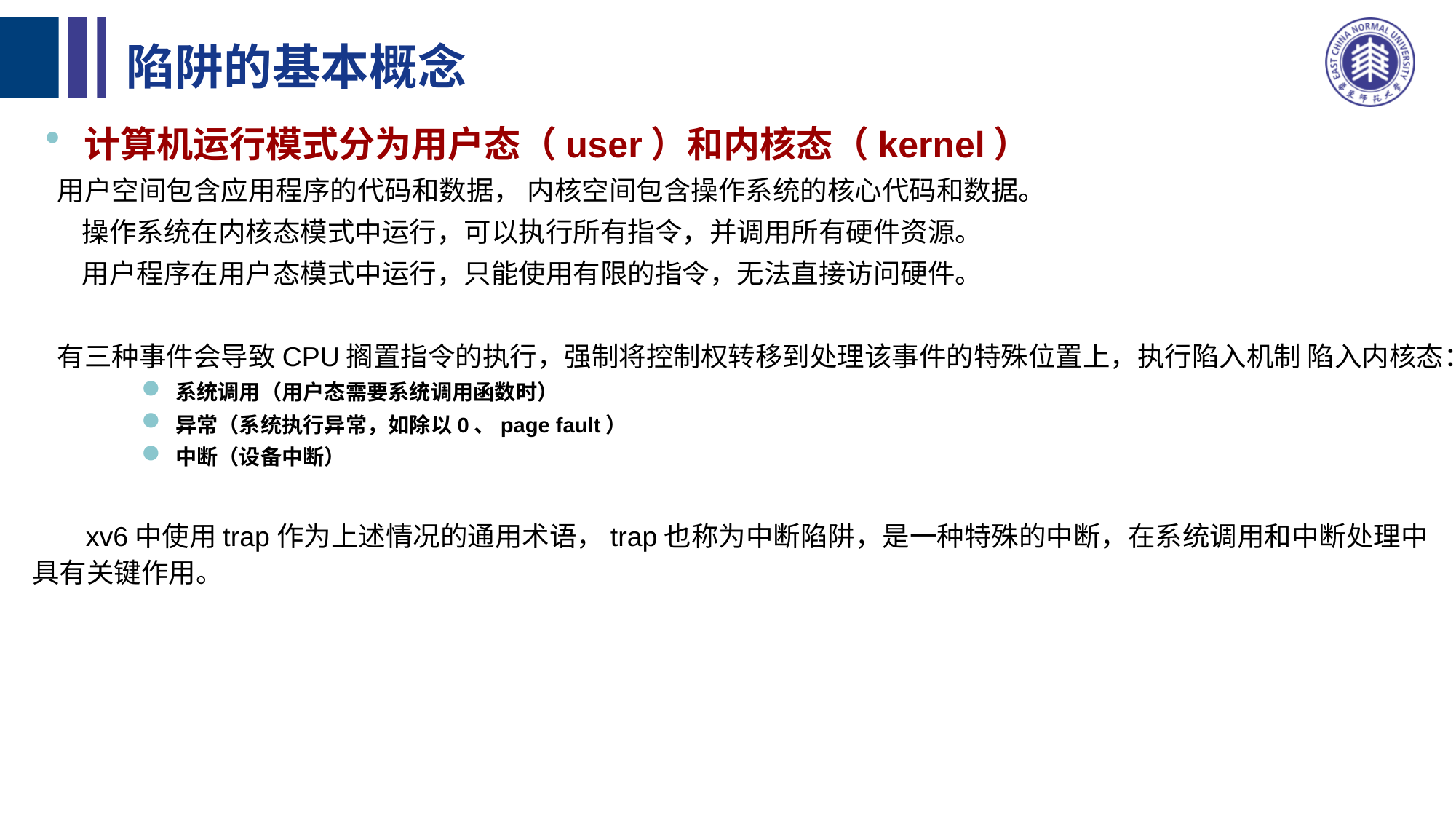

# 陷阱的基本概念
计算机运行模式分为用户态（user）和内核态（kernel）
   用户空间包含应用程序的代码和数据， 内核空间包含操作系统的核心代码和数据。
       操作系统在内核态模式中运行，可以执行所有指令，并调用所有硬件资源。
       用户程序在用户态模式中运行，只能使用有限的指令，无法直接访问硬件。

   有三种事件会导致CPU搁置指令的执行，强制将控制权转移到处理该事件的特殊位置上，执行陷入机制 陷入内核态：
系统调用（用户态需要系统调用函数时）
异常（系统执行异常，如除以0、page fault）
中断（设备中断）

       xv6中使用trap作为上述情况的通用术语，trap也称为中断陷阱，是一种特殊的中断，在系统调用和中断处理中具有关键作用。